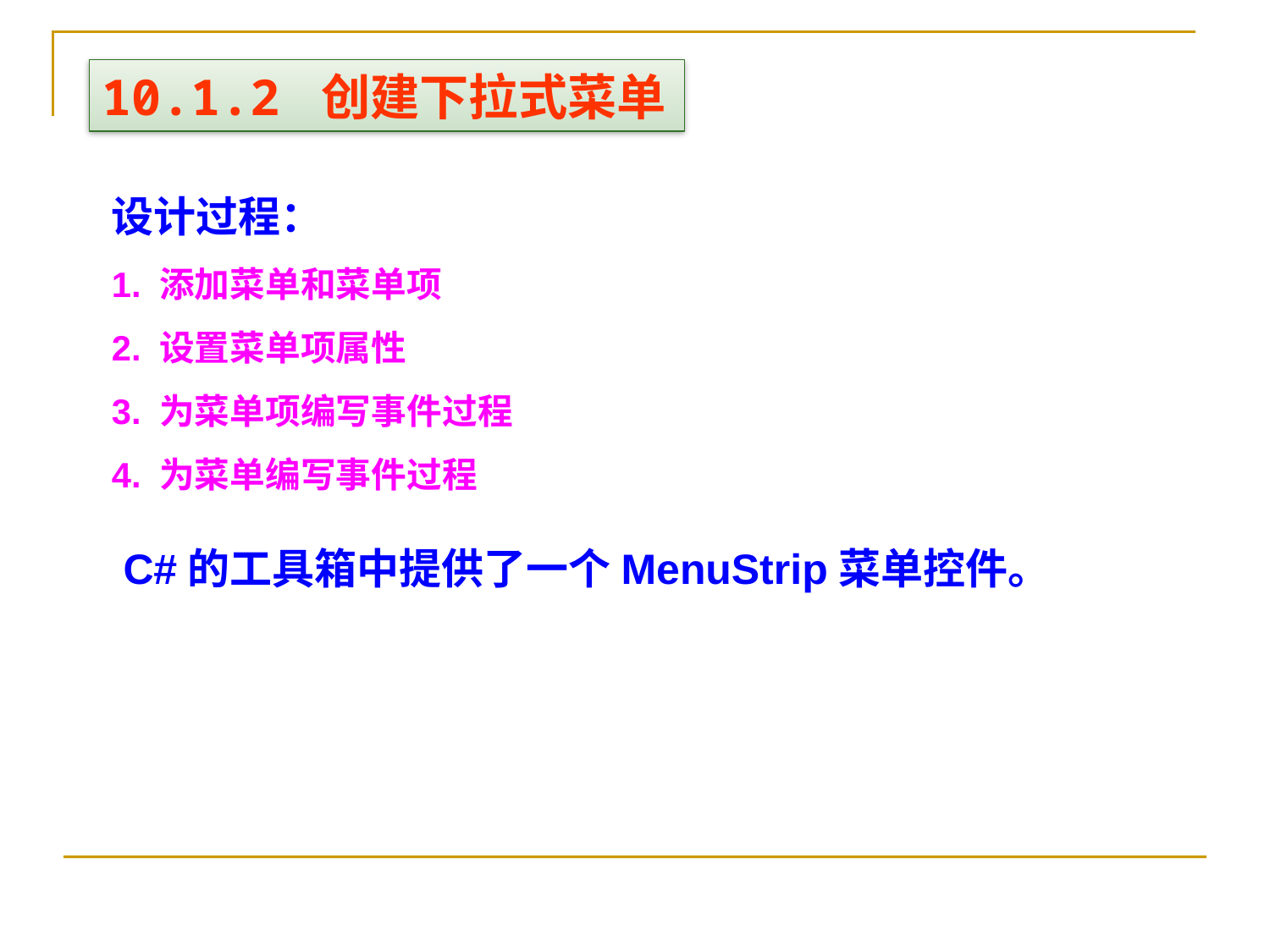

10.1.2 创建下拉式菜单
设计过程：
1. 添加菜单和菜单项
2. 设置菜单项属性
3. 为菜单项编写事件过程
4. 为菜单编写事件过程
C#的工具箱中提供了一个MenuStrip菜单控件。